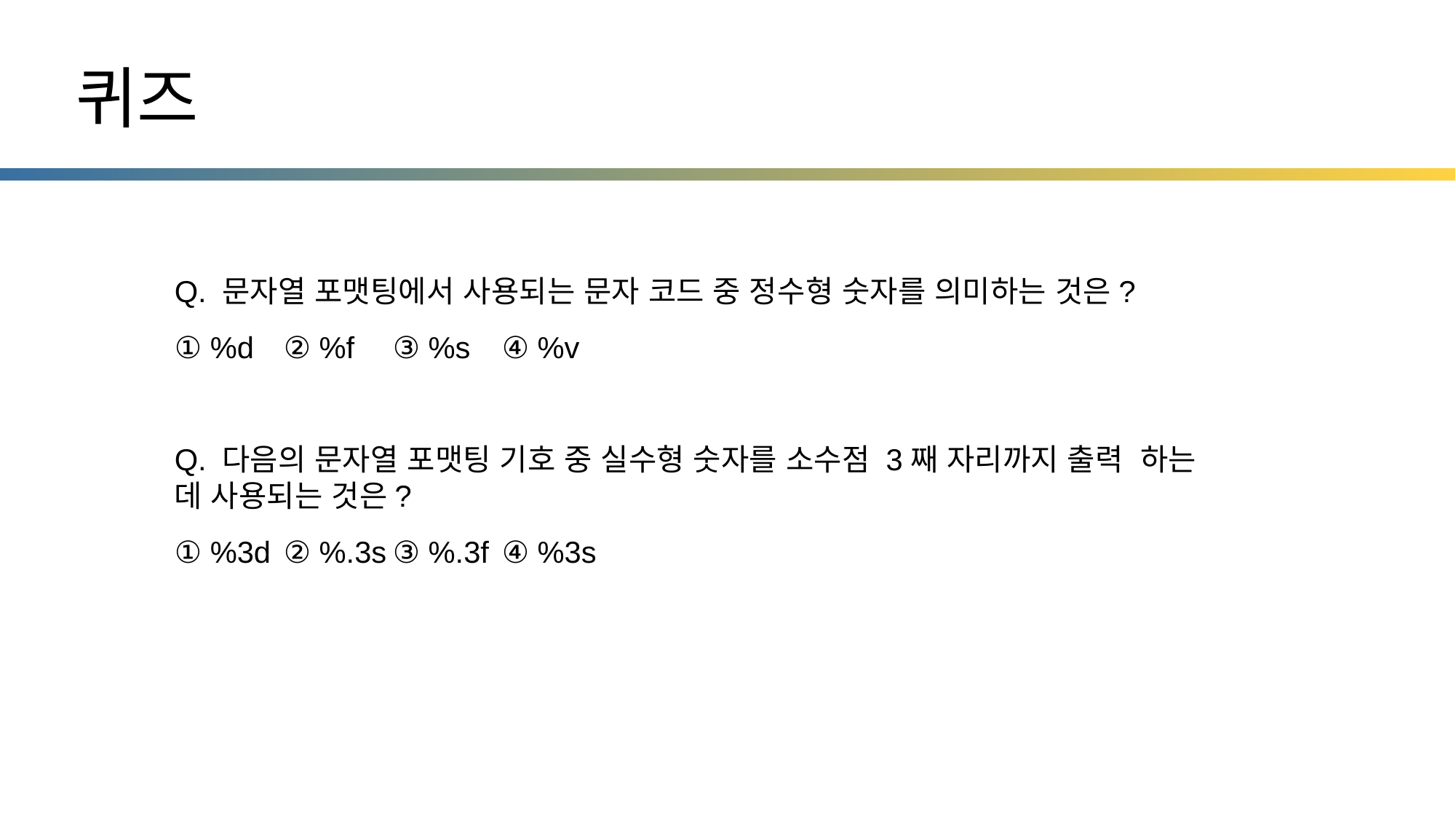

# 퀴즈
Q. 문자열 포맷팅에서 사용되는 문자 코드 중 정수형 숫자를 의미하는 것은?
① %d	② %f	③ %s	④ %v

Q. 다음의 문자열 포맷팅 기호 중 실수형 숫자를 소수점 3째 자리까지 출력  하는 데 사용되는 것은?
① %3d	② %.3s	③ %.3f	④ %3s